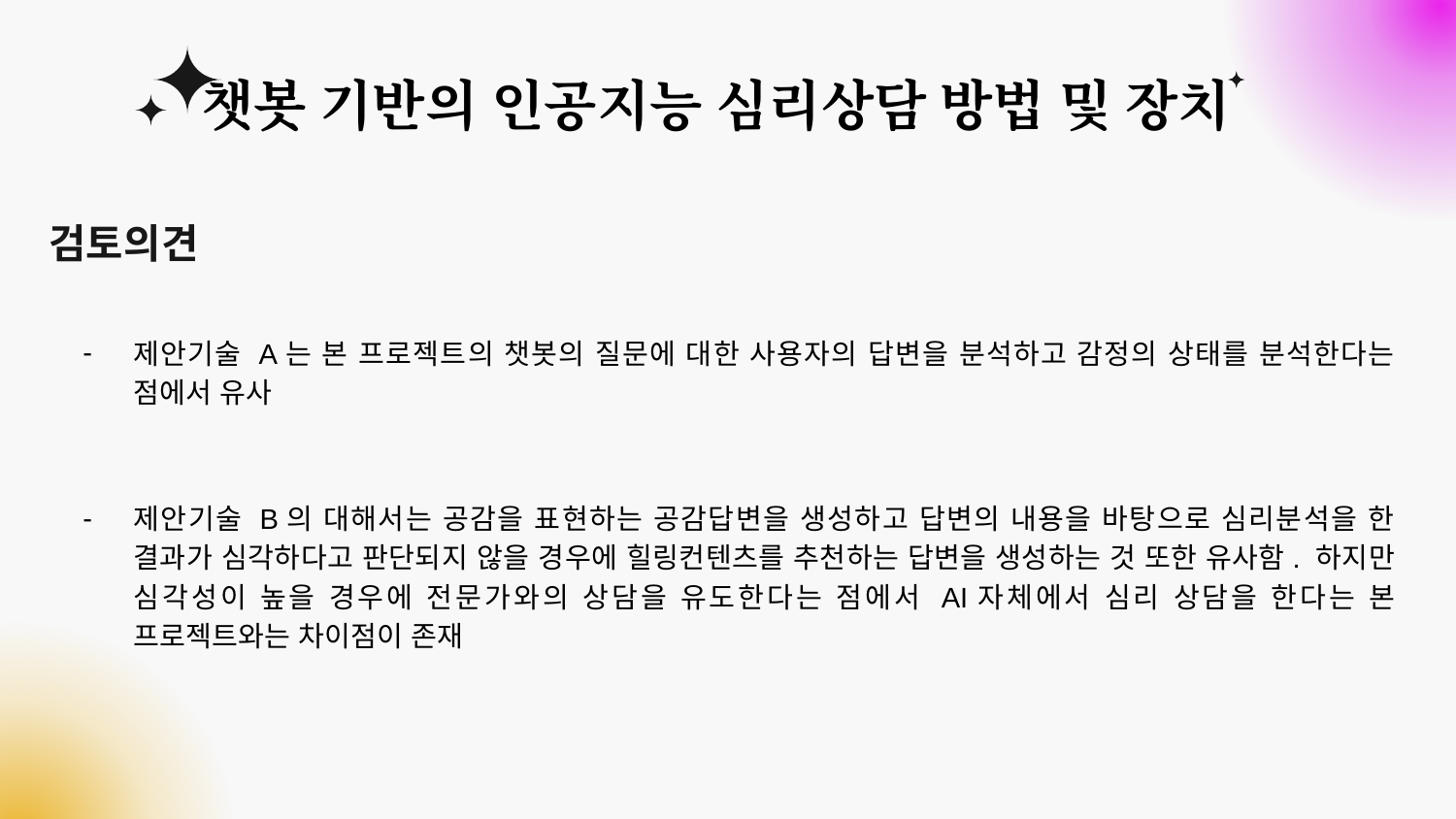

# 챗봇 기반의 인공지능 심리상담 방법 및 장치

검토의견
제안기술 A는 본 프로젝트의 챗봇의 질문에 대한 사용자의 답변을 분석하고 감정의 상태를 분석한다는 점에서 유사

제안기술 B의 대해서는 공감을 표현하는 공감답변을 생성하고 답변의 내용을 바탕으로 심리분석을 한 결과가 심각하다고 판단되지 않을 경우에 힐링컨텐츠를 추천하는 답변을 생성하는 것 또한 유사함. 하지만 심각성이 높을 경우에 전문가와의 상담을 유도한다는 점에서 AI자체에서 심리 상담을 한다는 본 프로젝트와는 차이점이 존재